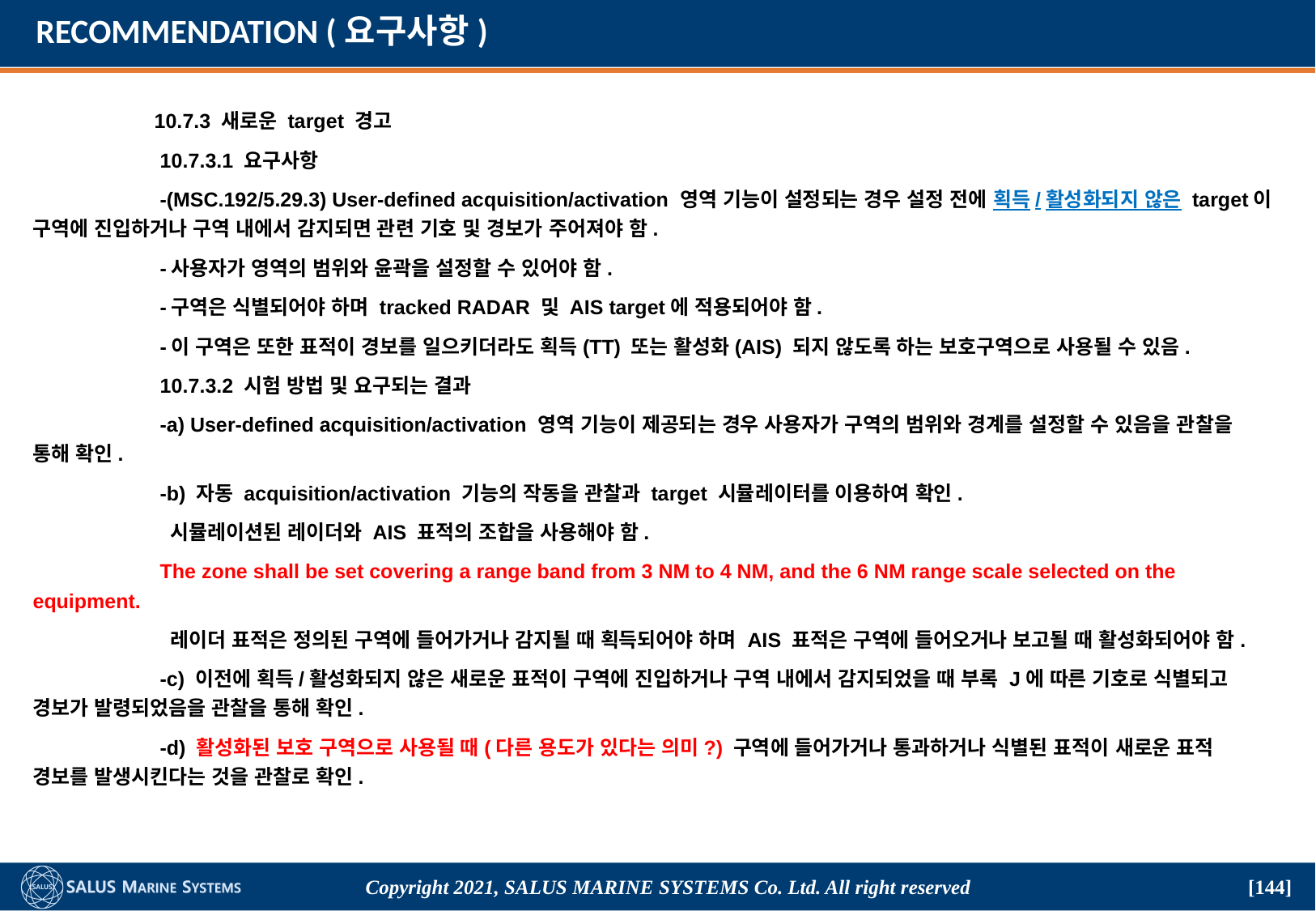

# RECOMMENDATION (요구사항)
	10.7.3 새로운 target 경고
	 10.7.3.1 요구사항
	 -(MSC.192/5.29.3) User-defined acquisition/activation 영역 기능이 설정되는 경우 설정 전에 획득/활성화되지 않은 target이 구역에 진입하거나 구역 내에서 감지되면 관련 기호 및 경보가 주어져야 함.
	 -사용자가 영역의 범위와 윤곽을 설정할 수 있어야 함.
	 -구역은 식별되어야 하며 tracked RADAR 및 AIS target에 적용되어야 함.
	 -이 구역은 또한 표적이 경보를 일으키더라도 획득(TT) 또는 활성화(AIS) 되지 않도록 하는 보호구역으로 사용될 수 있음.
	 10.7.3.2 시험 방법 및 요구되는 결과
	 -a) User-defined acquisition/activation 영역 기능이 제공되는 경우 사용자가 구역의 범위와 경계를 설정할 수 있음을 관찰을 통해 확인.
	 -b) 자동 acquisition/activation 기능의 작동을 관찰과 target 시뮬레이터를 이용하여 확인.
	  시뮬레이션된 레이더와 AIS 표적의 조합을 사용해야 함.
	 The zone shall be set covering a range band from 3 NM to 4 NM, and the 6 NM range scale selected on the equipment.
	  레이더 표적은 정의된 구역에 들어가거나 감지될 때 획득되어야 하며 AIS 표적은 구역에 들어오거나 보고될 때 활성화되어야 함.
	 -c) 이전에 획득/활성화되지 않은 새로운 표적이 구역에 진입하거나 구역 내에서 감지되었을 때 부록 J에 따른 기호로 식별되고 경보가 발령되었음을 관찰을 통해 확인.
	 -d) 활성화된 보호 구역으로 사용될 때(다른 용도가 있다는 의미?) 구역에 들어가거나 통과하거나 식별된 표적이 새로운 표적 경보를 발생시킨다는 것을 관찰로 확인.
Copyright 2021, SALUS Marine Systems Co. Ltd. All right reserved
[144]